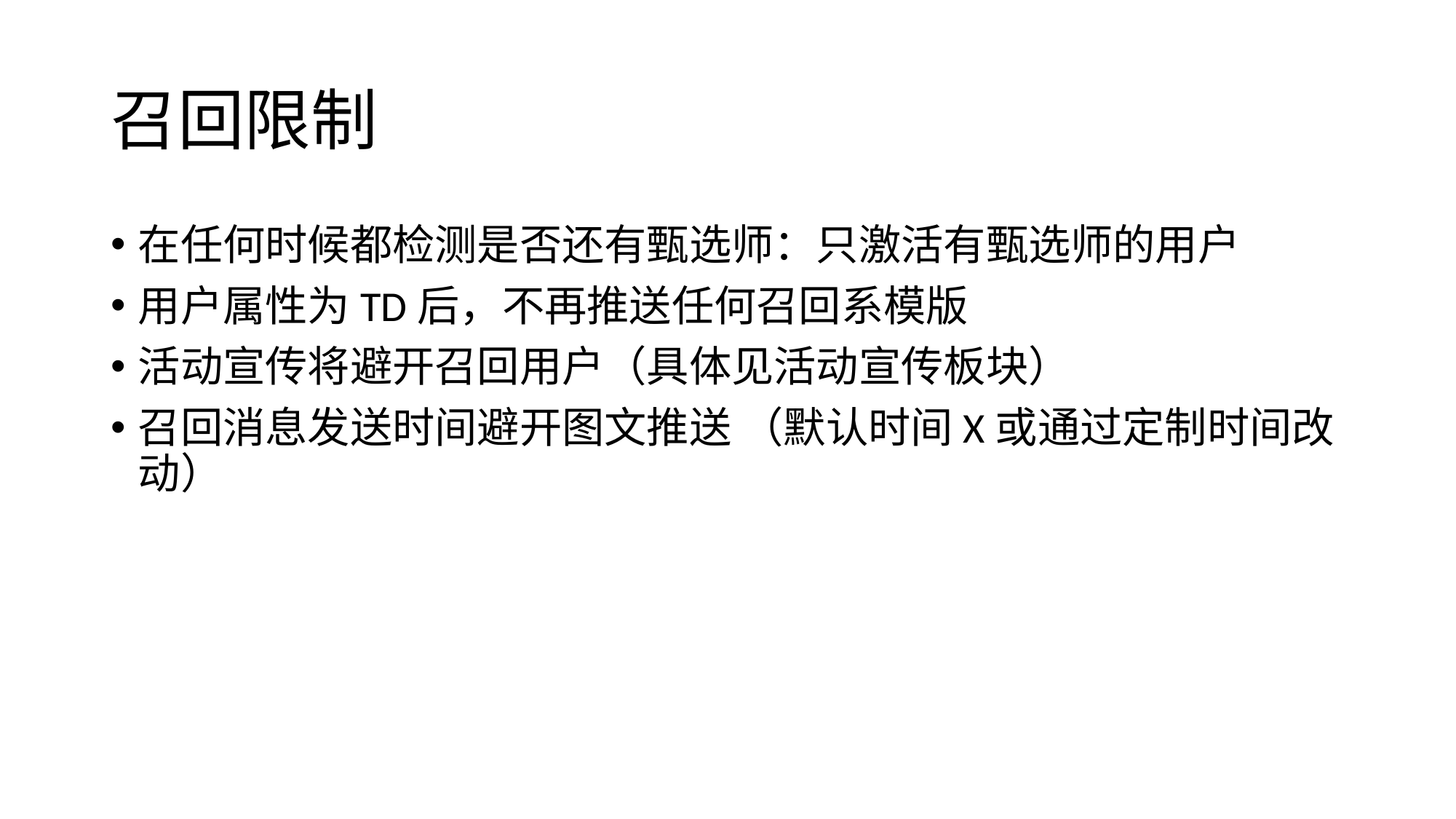

# 召回限制
在任何时候都检测是否还有甄选师：只激活有甄选师的用户
用户属性为TD后，不再推送任何召回系模版
活动宣传将避开召回用户（具体见活动宣传板块）
召回消息发送时间避开图文推送 （默认时间X或通过定制时间改动）